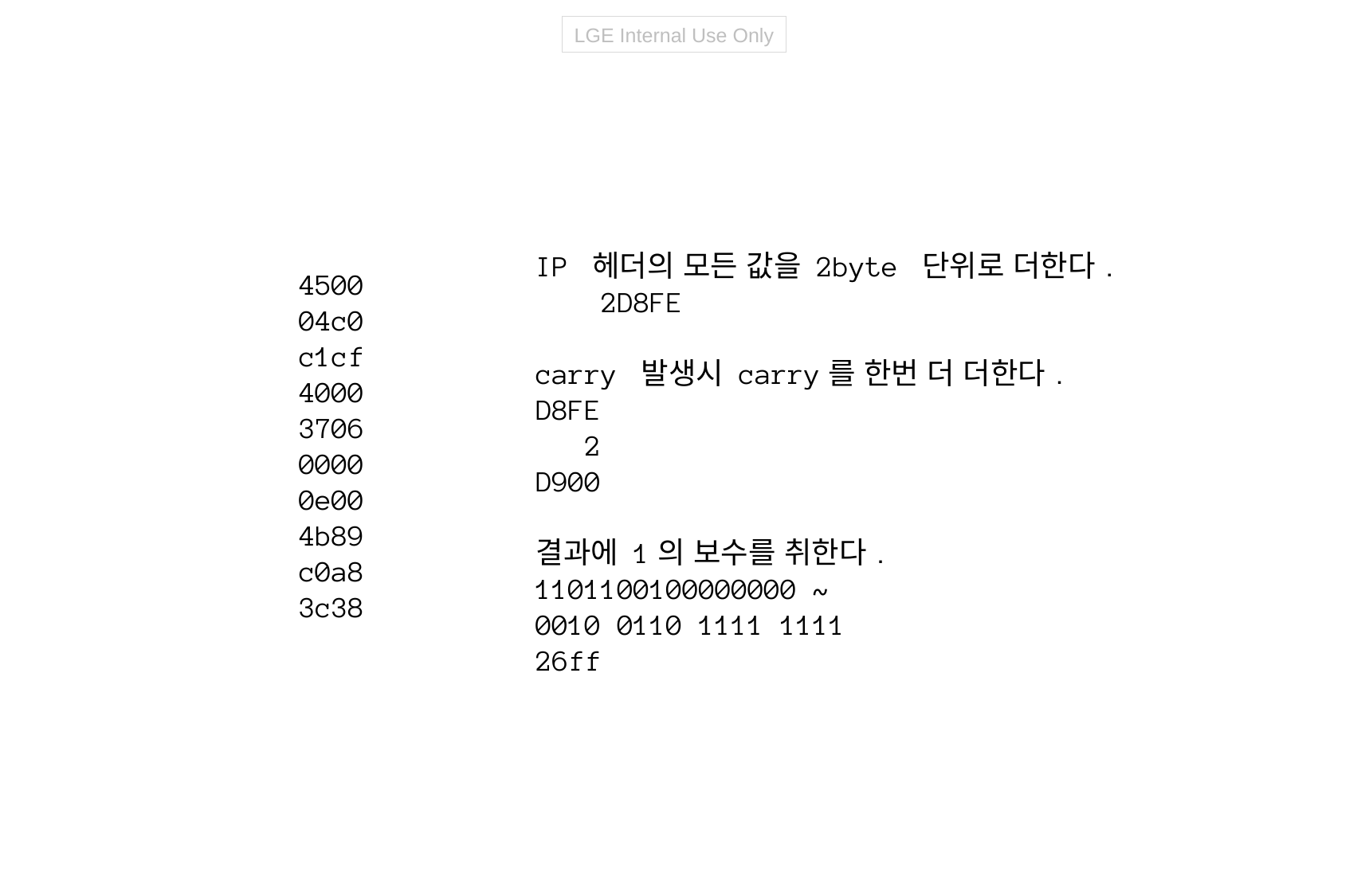

IP 헤더의 모든 값을 2byte 단위로 더한다.
    2D8FE

carry 발생시 carry를 한번 더 더한다.
D8FE
   2
D900

결과에 1의 보수를 취한다.
1101100100000000 ~
0010 0110 1111 1111
26ff
4500
04c0
c1cf
4000
3706
0000
0e00
4b89
c0a8
3c38